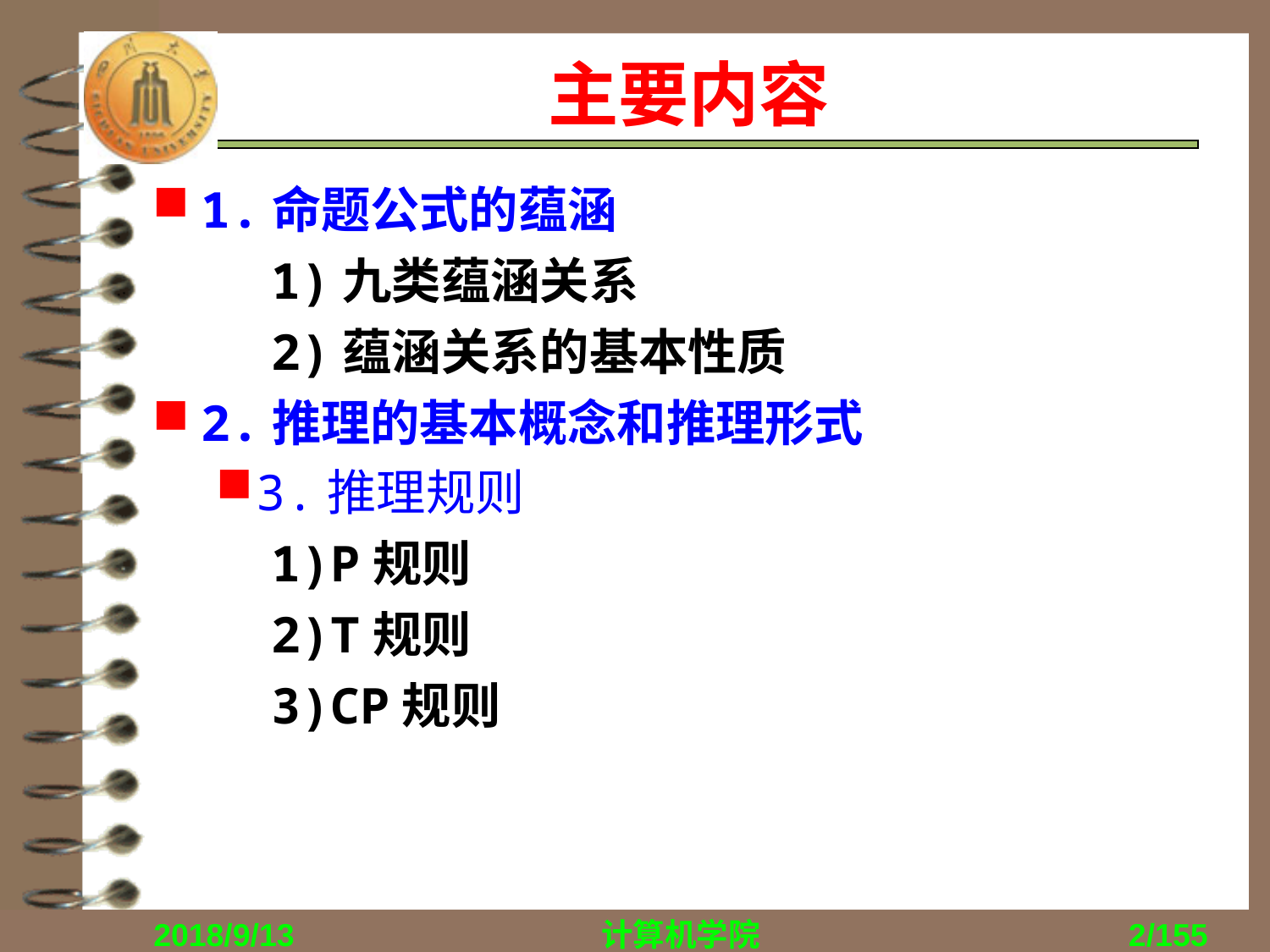

# 主要内容
1.命题公式的蕴涵
    1)九类蕴涵关系
    2)蕴涵关系的基本性质
2.推理的基本概念和推理形式
3.推理规则
    1)P规则
    2)T规则
    3)CP规则
2018/9/13
计算机学院
2/155